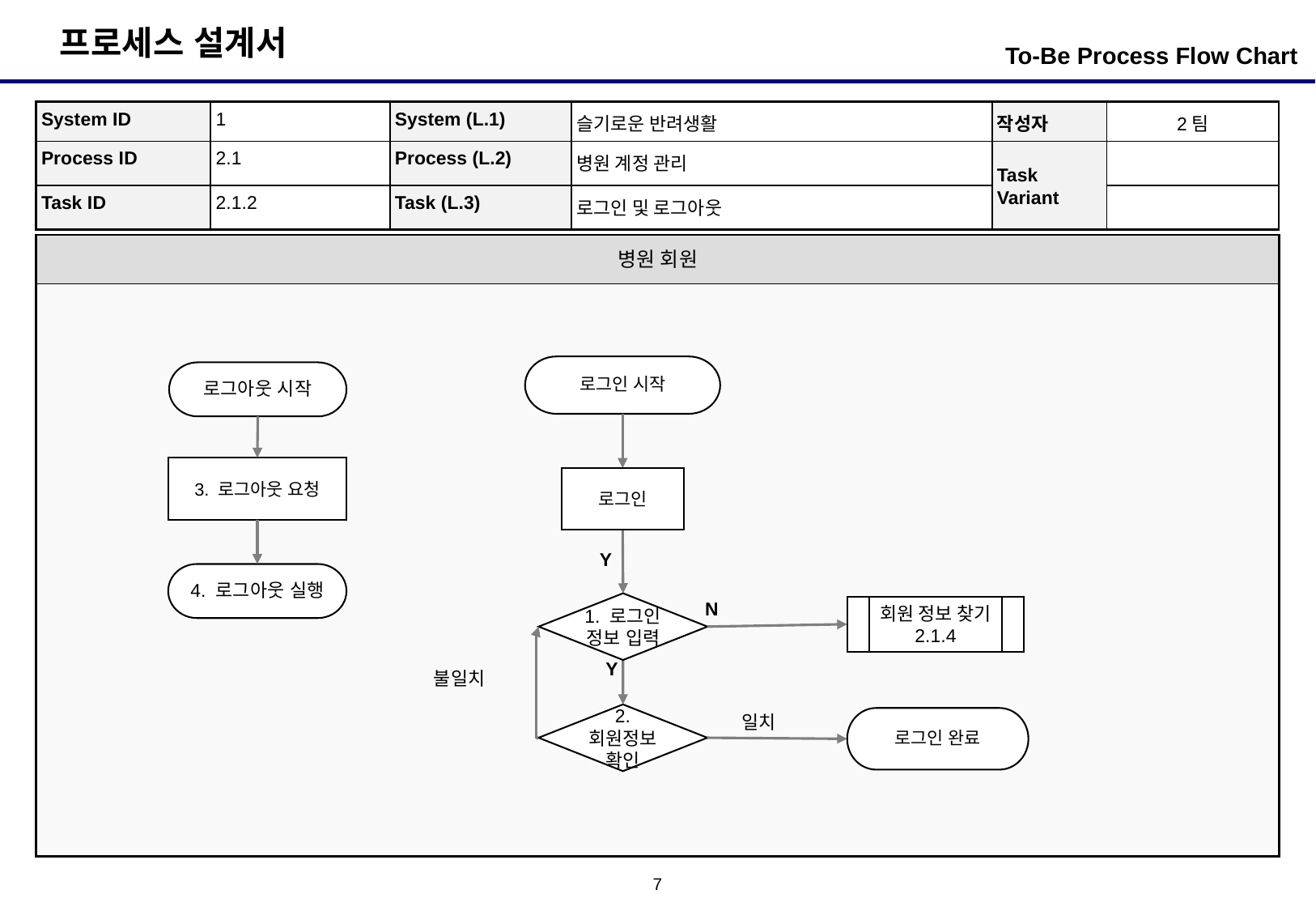

To-Be Process Flow Chart
| System ID | 1 | System (L.1) | 슬기로운 반려생활 | 작성자 | 2팀 |
| --- | --- | --- | --- | --- | --- |
| Process ID | 2.1 | Process (L.2) | 병원 계정 관리 | Task Variant |  |
| Task ID | 2.1.2 | Task (L.3) | 로그인 및 로그아웃 |  |  |
| 병원 회원 |
| --- |
|  |
로그인 시작
로그아웃 시작
3. 로그아웃 요청
로그인
Y
4. 로그아웃 실행
N
1. 로그인
정보 입력
회원 정보 찾기
2.1.4
Y
불일치
2. 회원정보 확인
일치
로그인 완료